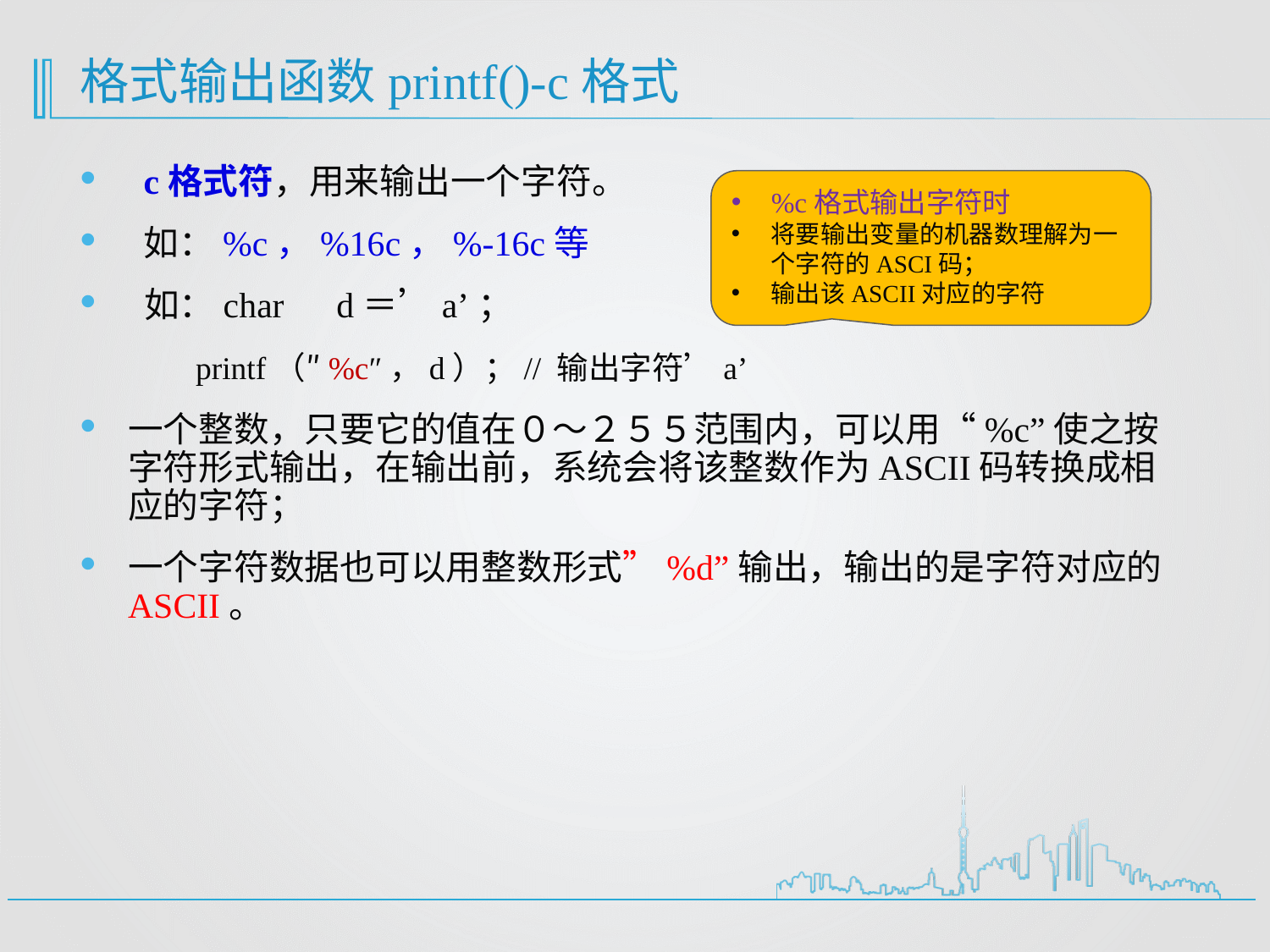

# 格式输出函数printf()-c格式
c格式符，用来输出一个字符。
如：%c，%16c，%-16c等
 如：char　d＝’a’；
             printf（″%c″，d）；// 输出字符’a’
一个整数，只要它的值在０～２５５范围内，可以用“%c”使之按字符形式输出，在输出前，系统会将该整数作为ASCII码转换成相应的字符；
一个字符数据也可以用整数形式”%d”输出，输出的是字符对应的ASCII。

%c格式输出字符时
将要输出变量的机器数理解为一个字符的ASCI码；
输出该ASCII对应的字符